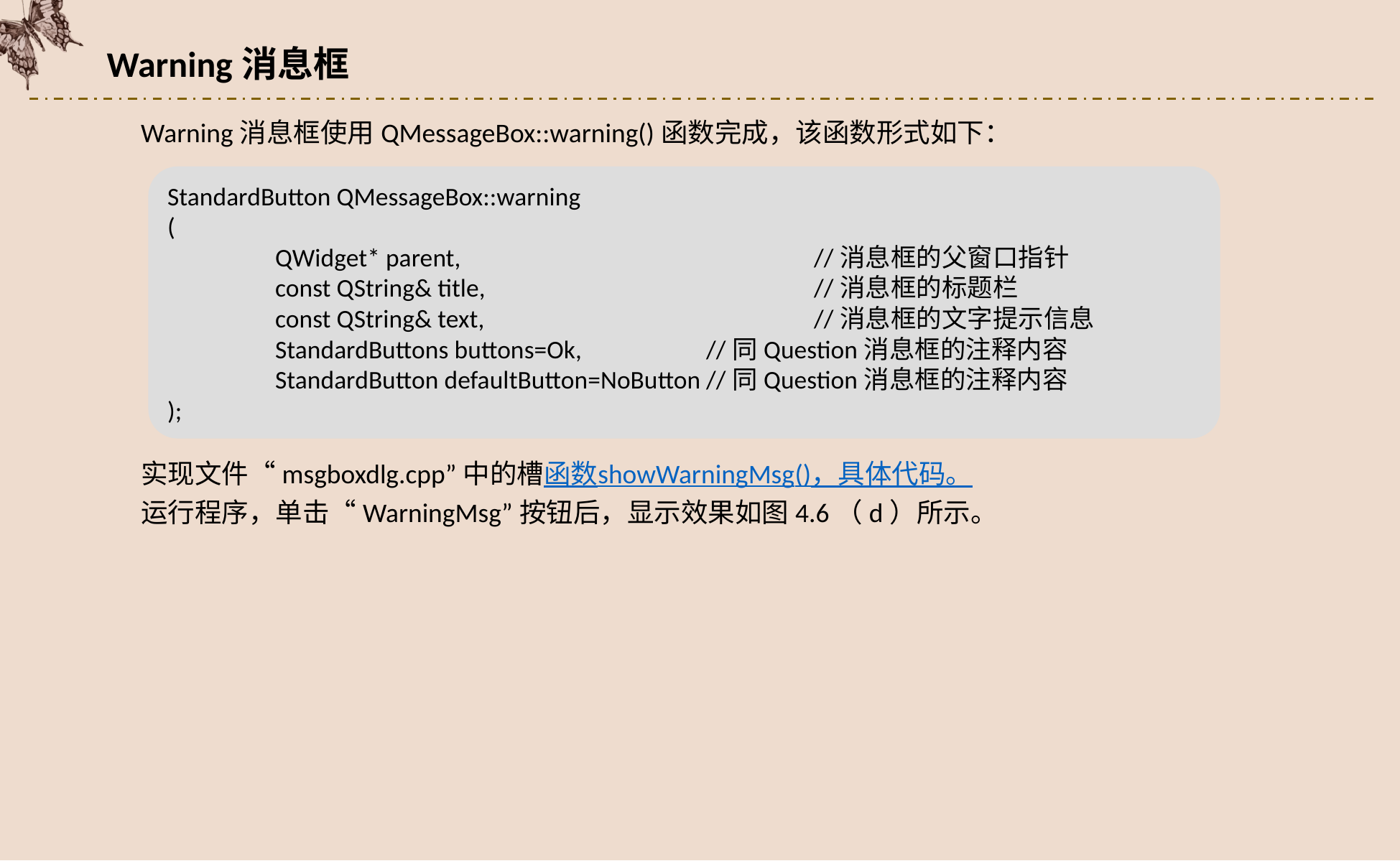

Warning消息框
Warning消息框使用QMessageBox::warning()函数完成，该函数形式如下：
StandardButton QMessageBox::warning
(
	QWidget* parent,           			//消息框的父窗口指针
	const QString& title,     			//消息框的标题栏
	const QString& text,         			//消息框的文字提示信息
	StandardButtons buttons=Ok,  		//同Question消息框的注释内容
	StandardButton defaultButton=NoButton	//同Question消息框的注释内容
);
实现文件“msgboxdlg.cpp”中的槽函数showWarningMsg()，具体代码。
运行程序，单击“WarningMsg”按钮后，显示效果如图4.6（d）所示。